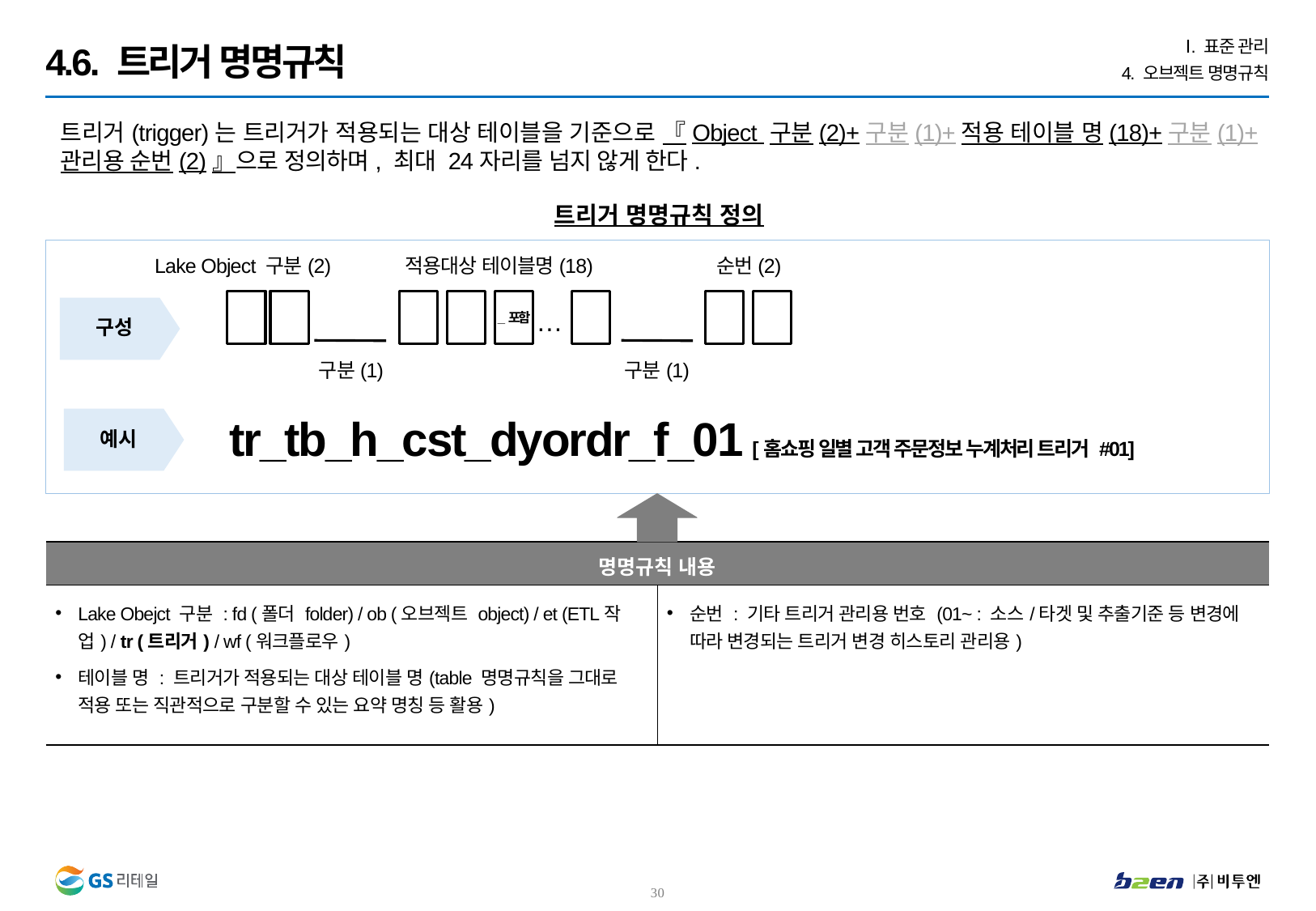

Ⅰ. 표준 관리
4. 오브젝트 명명규칙
4.6. 트리거 명명규칙
트리거(trigger)는 트리거가 적용되는 대상 테이블을 기준으로 『Object 구분(2)+구분(1)+적용 테이블 명(18)+구분(1)+ 관리용 순번(2)』으로 정의하며, 최대 24자리를 넘지 않게 한다.
트리거 명명규칙 정의

Lake Object 구분(2)
적용대상 테이블명(18)
순번(2)

_포함

구성
…
구분(1)
구분(1)
tr_tb_h_cst_dyordr_f_01 [홈쇼핑 일별 고객 주문정보 누계처리 트리거 #01]
예시

| 명명규칙 내용 |  |
| --- | --- |
| Lake Obejct 구분 : fd (폴더 folder) / ob (오브젝트 object) / et (ETL작업) / tr (트리거) / wf (워크플로우) 테이블 명 : 트리거가 적용되는 대상 테이블 명(table 명명규칙을 그대로 적용 또는 직관적으로 구분할 수 있는 요약 명칭 등 활용) | 순번 : 기타 트리거 관리용 번호 (01~ : 소스/타겟 및 추출기준 등 변경에 따라 변경되는 트리거 변경 히스토리 관리용) |
30